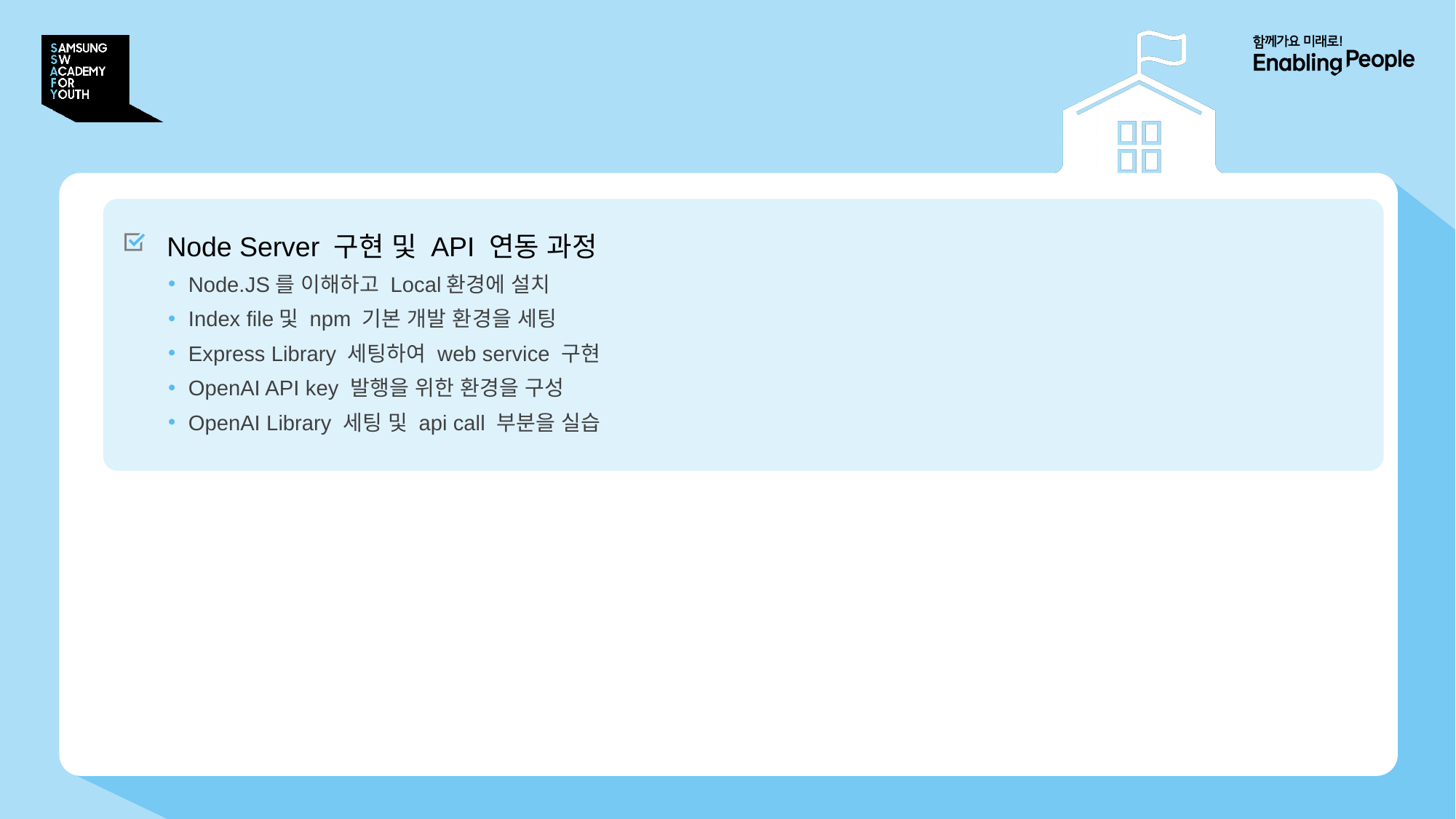

# 환경 설정 및 연동 실습

Node Server 구현 및 API 연동 과정
Node.JS를 이해하고 Local환경에 설치
Index file및 npm 기본 개발 환경을 세팅
Express Library 세팅하여 web service 구현
OpenAI API key 발행을 위한 환경을 구성
OpenAI Library 세팅 및 api call 부분을 실습